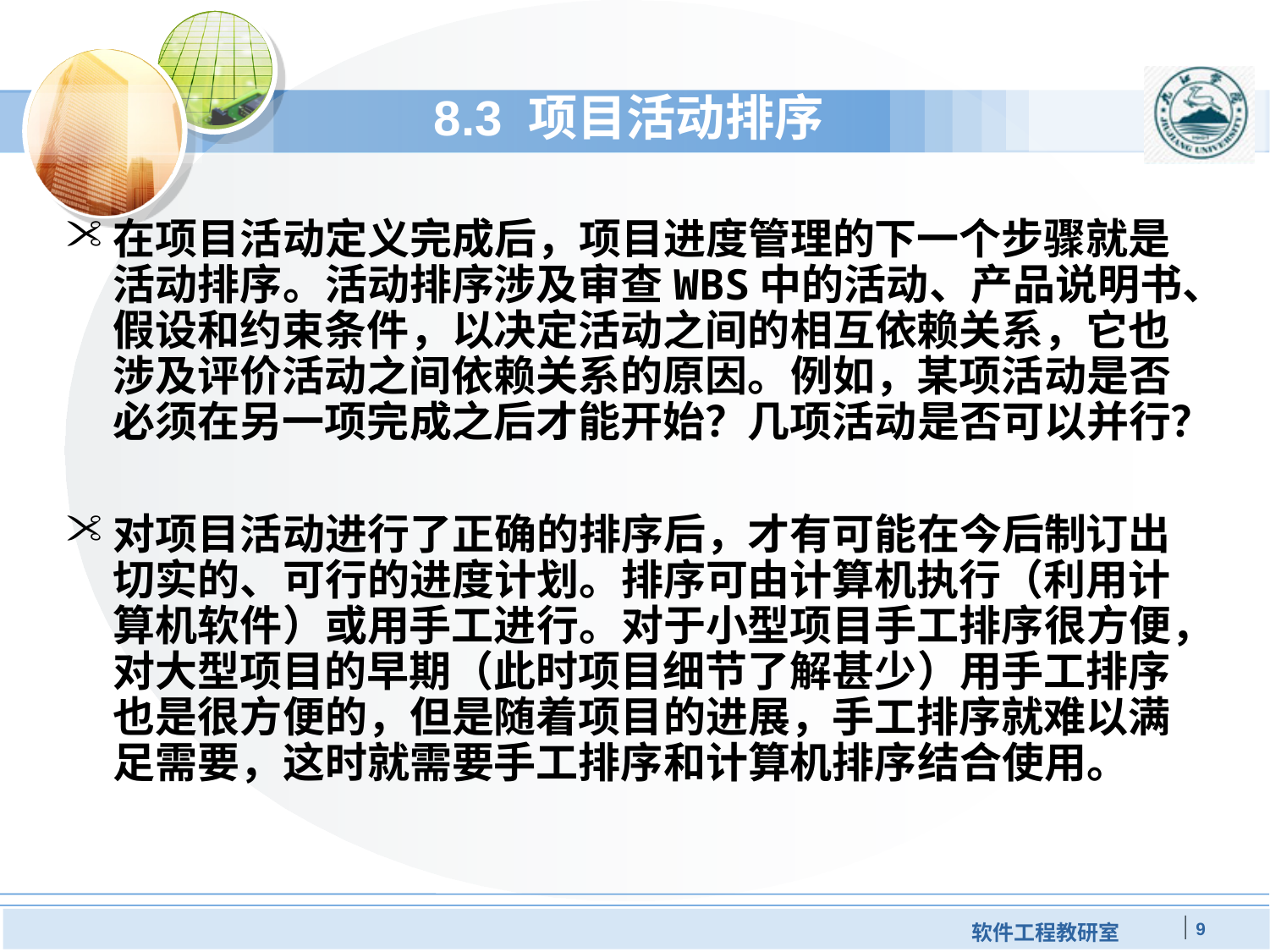

# 8.3 项目活动排序
在项目活动定义完成后，项目进度管理的下一个步骤就是活动排序。活动排序涉及审查WBS中的活动、产品说明书、假设和约束条件，以决定活动之间的相互依赖关系，它也涉及评价活动之间依赖关系的原因。例如，某项活动是否必须在另一项完成之后才能开始？几项活动是否可以并行？
对项目活动进行了正确的排序后，才有可能在今后制订出切实的、可行的进度计划。排序可由计算机执行（利用计算机软件）或用手工进行。对于小型项目手工排序很方便，对大型项目的早期（此时项目细节了解甚少）用手工排序也是很方便的，但是随着项目的进展，手工排序就难以满足需要，这时就需要手工排序和计算机排序结合使用。